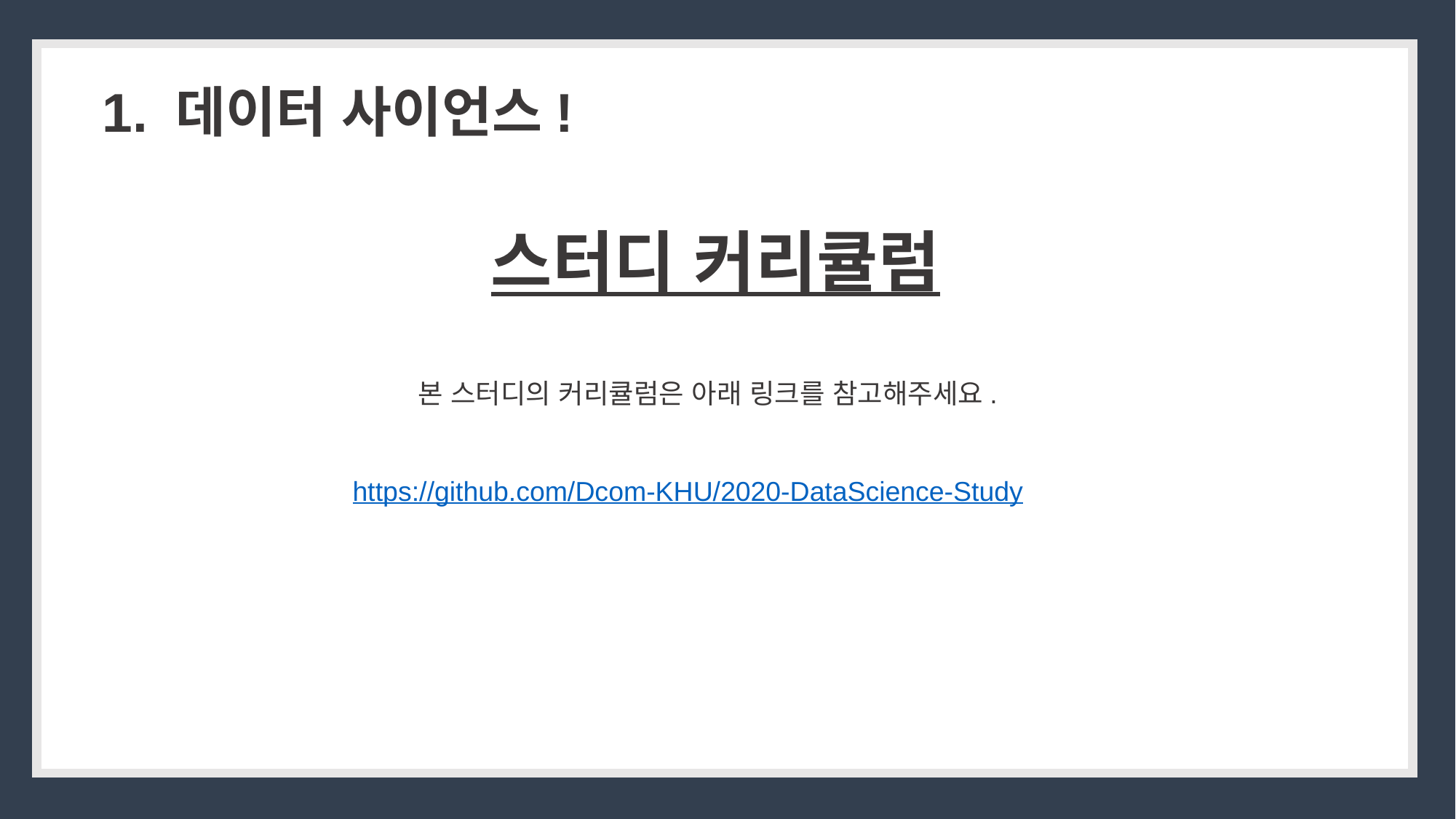

1. 데이터 사이언스!
스터디 커리큘럼
본 스터디의 커리큘럼은 아래 링크를 참고해주세요.

https://github.com/Dcom-KHU/2020-DataScience-Study